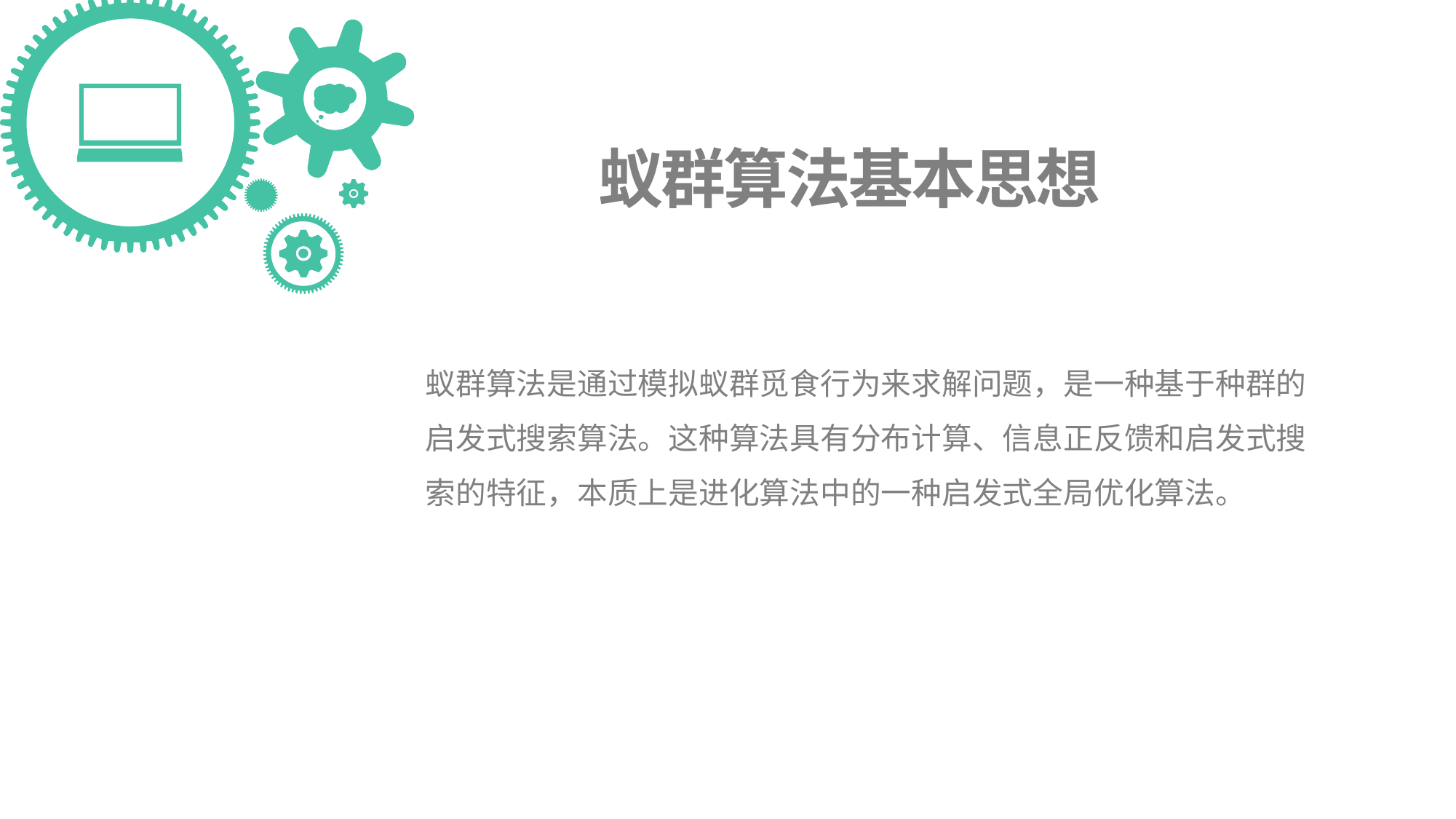

蚁群算法基本思想

蚁群算法是通过模拟蚁群觅食行为来求解问题，是一种基于种群的启发式搜索算法。这种算法具有分布计算、信息正反馈和启发式搜索的特征，本质上是进化算法中的一种启发式全局优化算法。

特征检测
特征点匹配
相似度度量